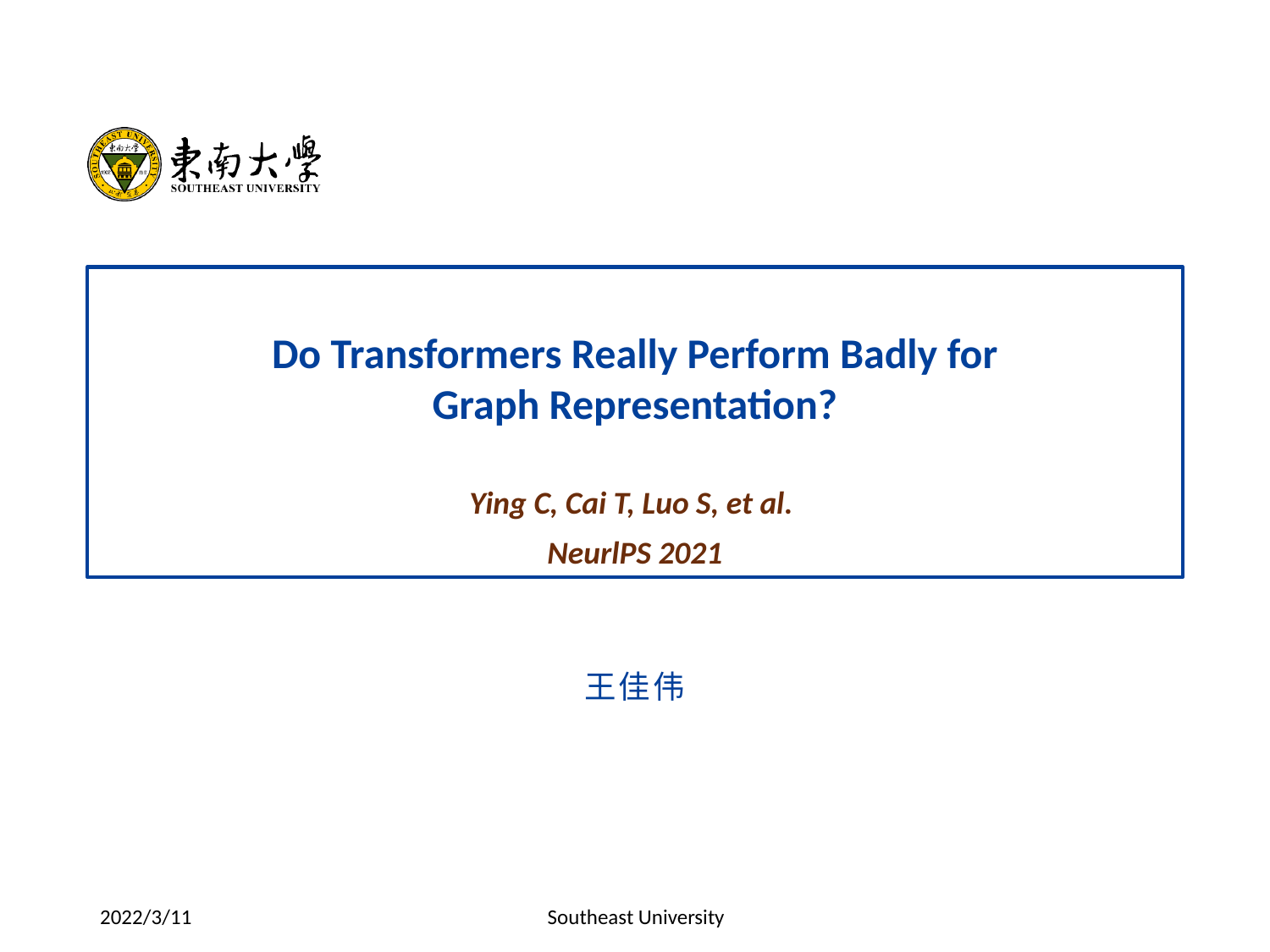

Do Transformers Really Perform Badly for Graph Representation?
Ying C, Cai T, Luo S, et al.
NeurlPS 2021
王佳伟